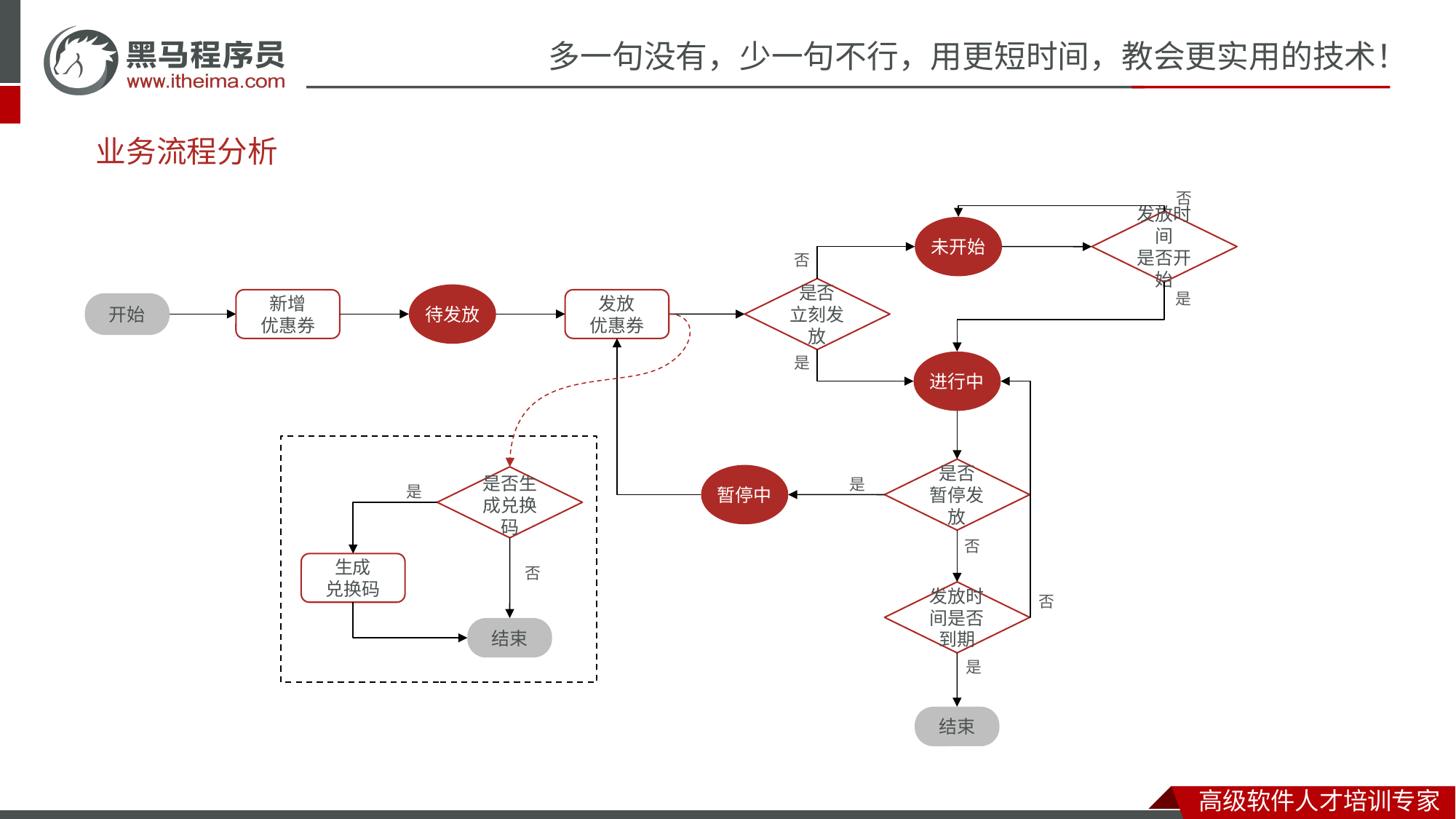

# 业务流程分析
否
发放时间
是否开始
未开始
否
是否
立刻发放
是
待发放
新增
优惠券
发放
优惠券
开始
是
进行中

是否
暂停发放
暂停中
是否生成兑换码
是
是
否
生成
兑换码
否
发放时间是否到期
否
结束
是
结束